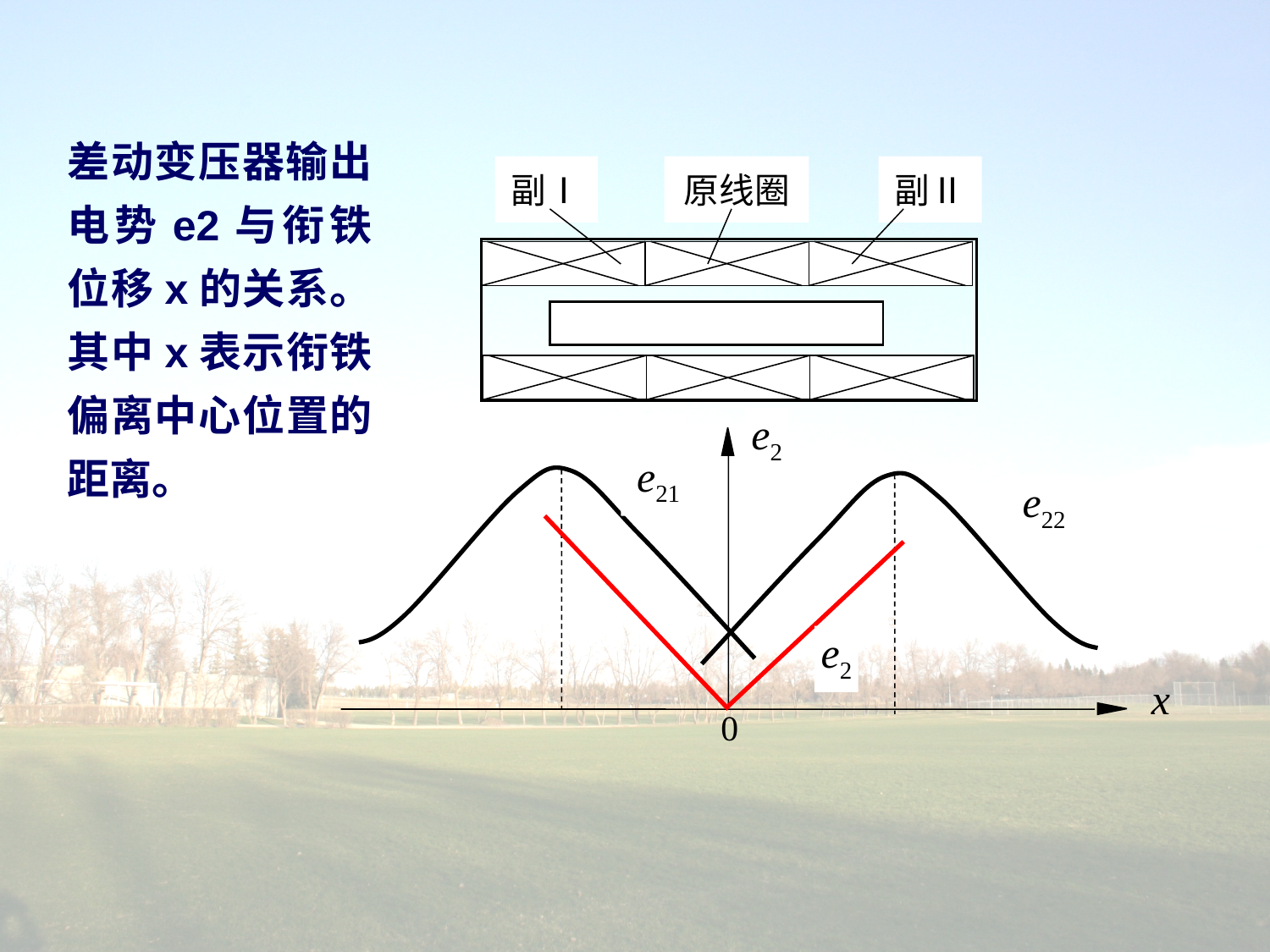

差动变压器输出电势e2与衔铁位移x的关系。其中x表示衔铁偏离中心位置的距离。
副Ⅰ
原线圈
副Ⅱ

e2

e21

e22

e2
x

0